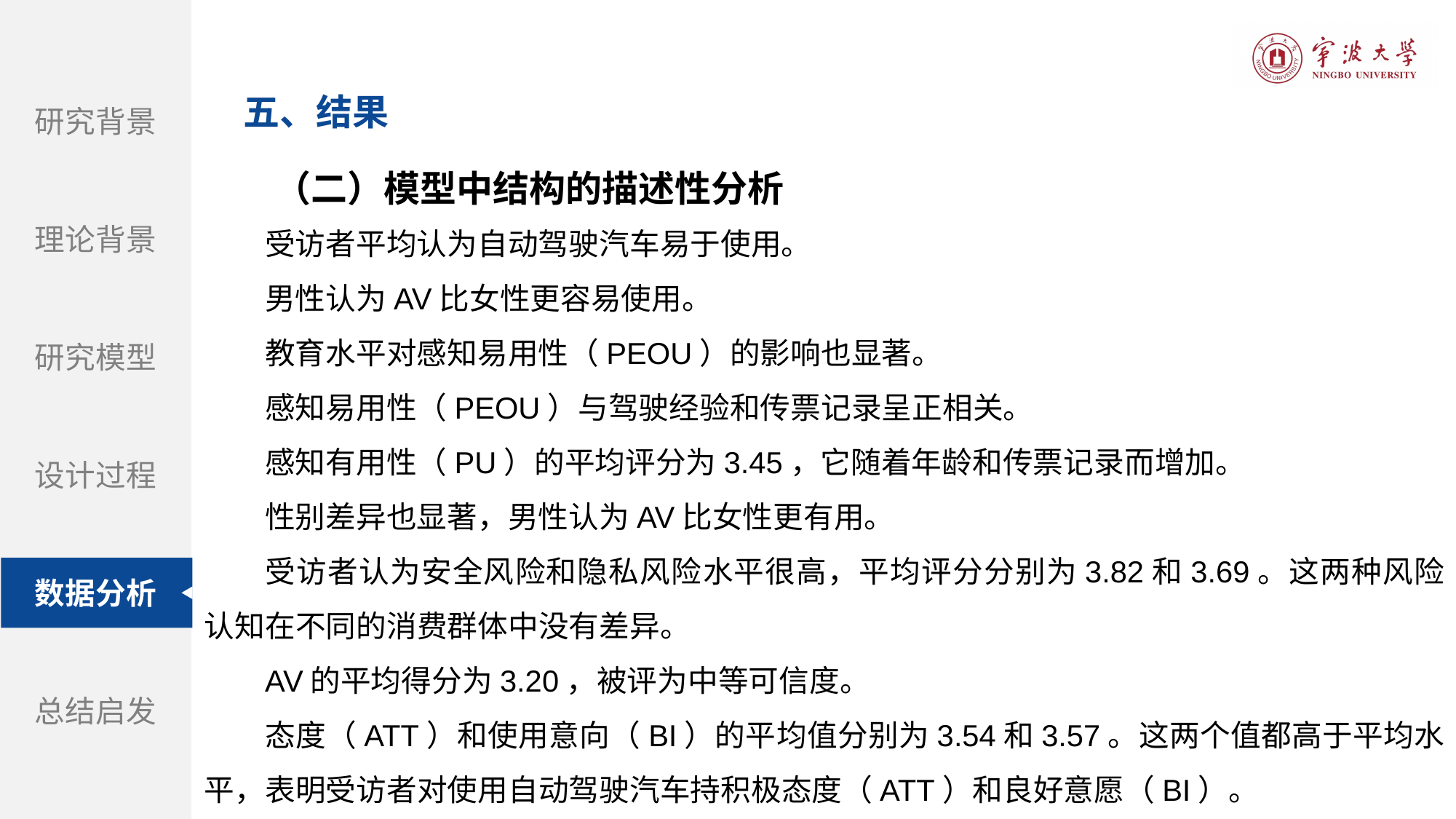

五、结果
研究背景
（二）模型中结构的描述性分析
受访者平均认为自动驾驶汽车易于使用。
男性认为AV比女性更容易使用。
教育水平对感知易用性（PEOU）的影响也显著。
感知易用性（PEOU）与驾驶经验和传票记录呈正相关。
感知有用性（PU）的平均评分为3.45，它随着年龄和传票记录而增加。
性别差异也显著，男性认为AV比女性更有用。
受访者认为安全风险和隐私风险水平很高，平均评分分别为3.82和3.69。这两种风险认知在不同的消费群体中没有差异。
AV的平均得分为3.20，被评为中等可信度。
态度（ATT）和使用意向（BI）的平均值分别为3.54和3.57。这两个值都高于平均水平，表明受访者对使用自动驾驶汽车持积极态度（ATT）和良好意愿（BI）。
题目：自动驾驶汽车和街道设计：使用虚拟现实实验探索中央分隔带在提高行人过街安全性方面的作用
理论背景
研究模型
设计过程
期刊：Accident Analysis and Prevention

数据分析
总结启发